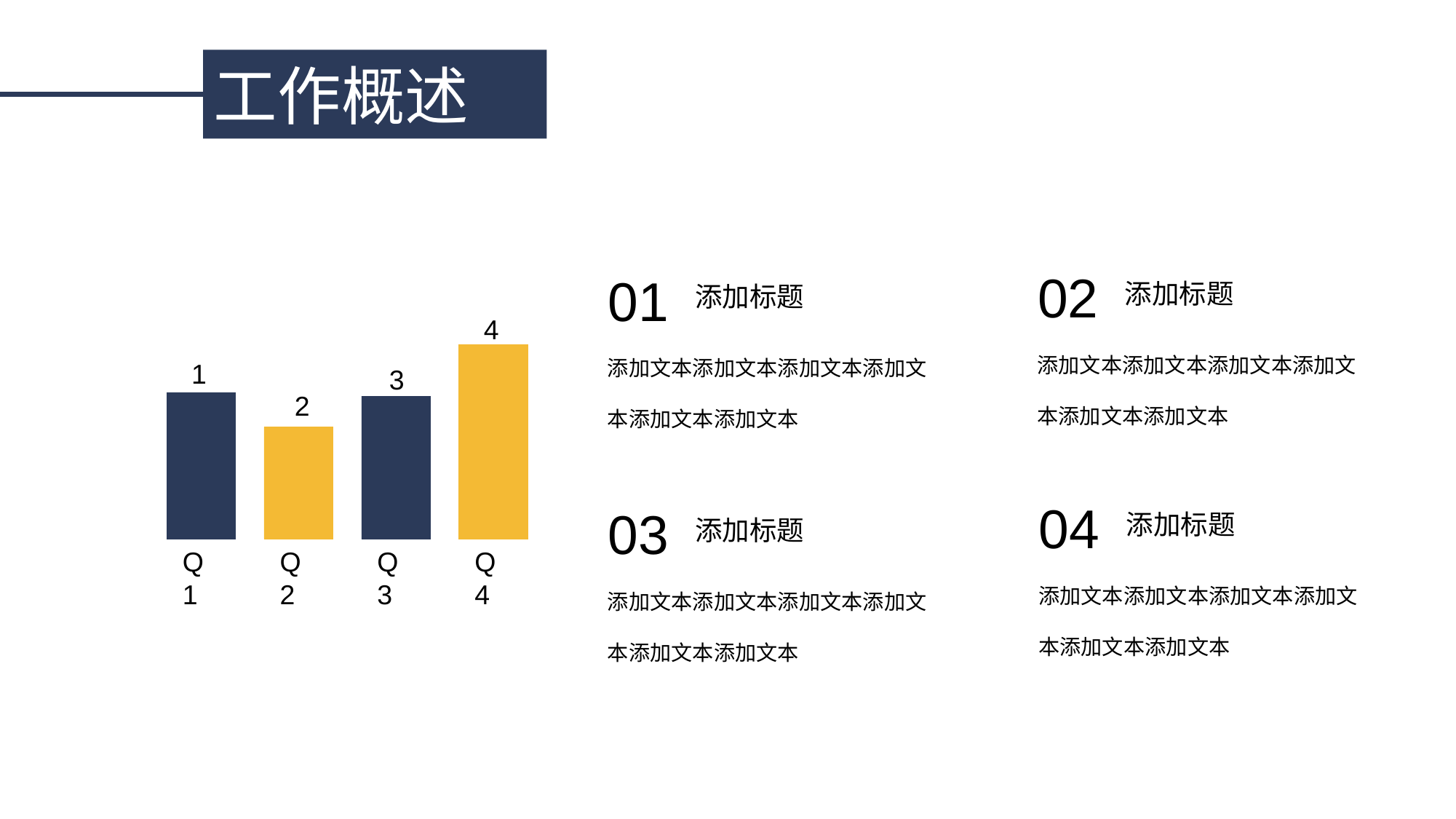

工作概述
02
01
添加标题
添加标题
4
添加文本添加文本添加文本添加文本添加文本添加文本
添加文本添加文本添加文本添加文本添加文本添加文本

1
3
2

04
03
添加标题
添加标题
Q1
Q2
Q3
Q4
添加文本添加文本添加文本添加文本添加文本添加文本
添加文本添加文本添加文本添加文本添加文本添加文本